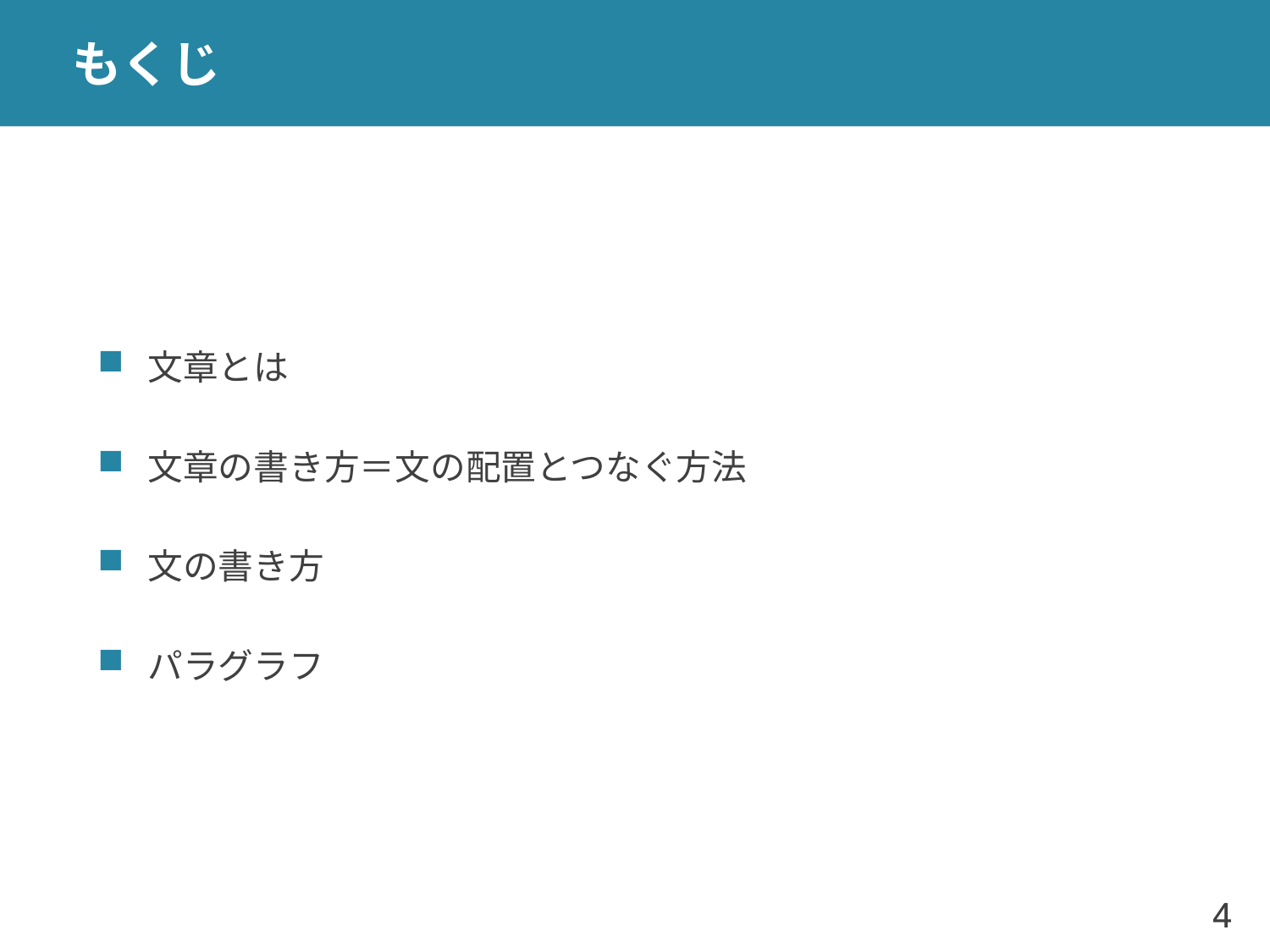

# もくじ
文章とは
文章の書き方＝文の配置とつなぐ方法
文の書き方
パラグラフ